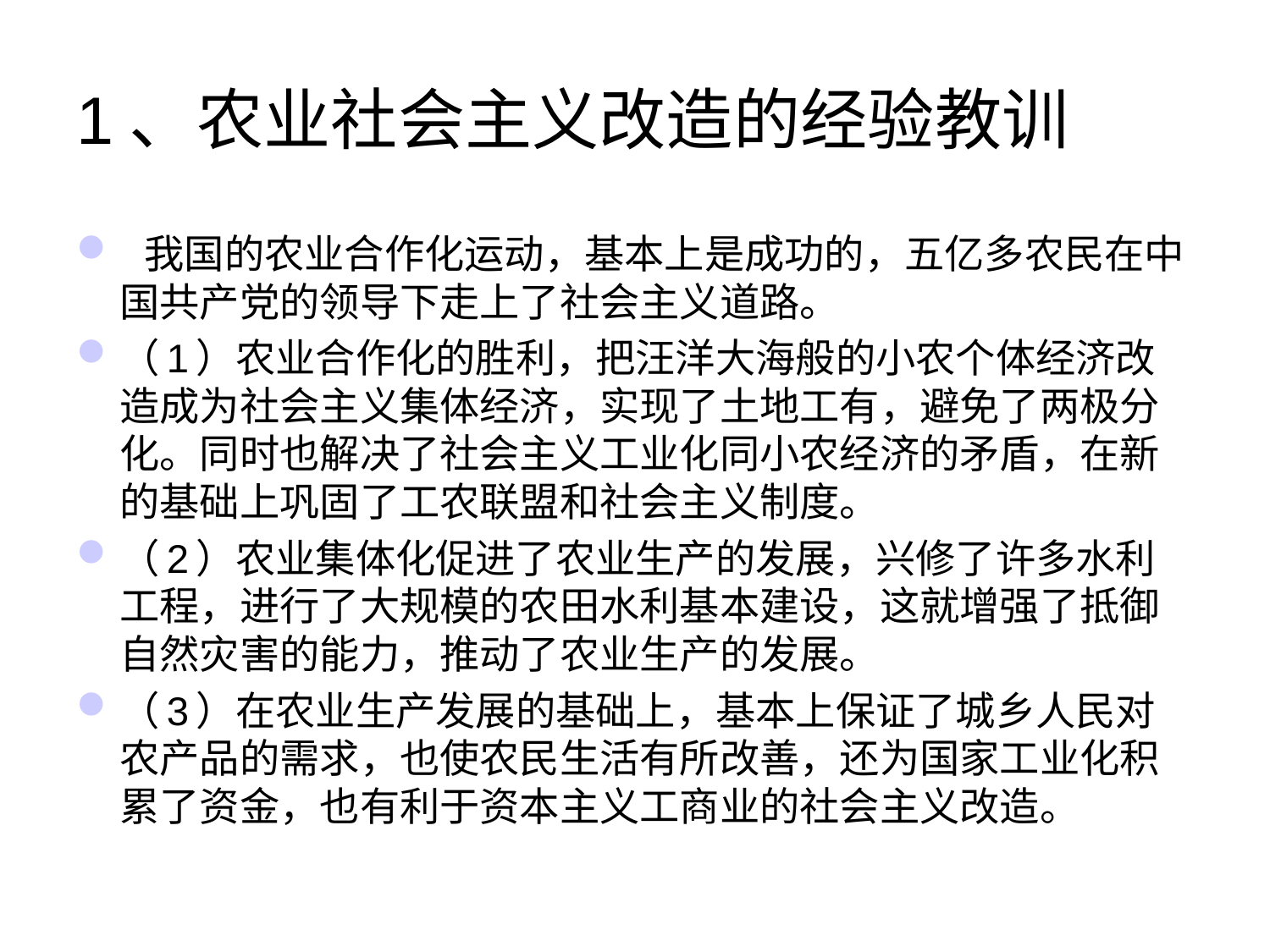

# 1、农业社会主义改造的经验教训
  我国的农业合作化运动，基本上是成功的，五亿多农民在中国共产党的领导下走上了社会主义道路。
（1）农业合作化的胜利，把汪洋大海般的小农个体经济改造成为社会主义集体经济，实现了土地工有，避免了两极分化。同时也解决了社会主义工业化同小农经济的矛盾，在新的基础上巩固了工农联盟和社会主义制度。
（2）农业集体化促进了农业生产的发展，兴修了许多水利工程，进行了大规模的农田水利基本建设，这就增强了抵御自然灾害的能力，推动了农业生产的发展。
（3）在农业生产发展的基础上，基本上保证了城乡人民对农产品的需求，也使农民生活有所改善，还为国家工业化积累了资金，也有利于资本主义工商业的社会主义改造。